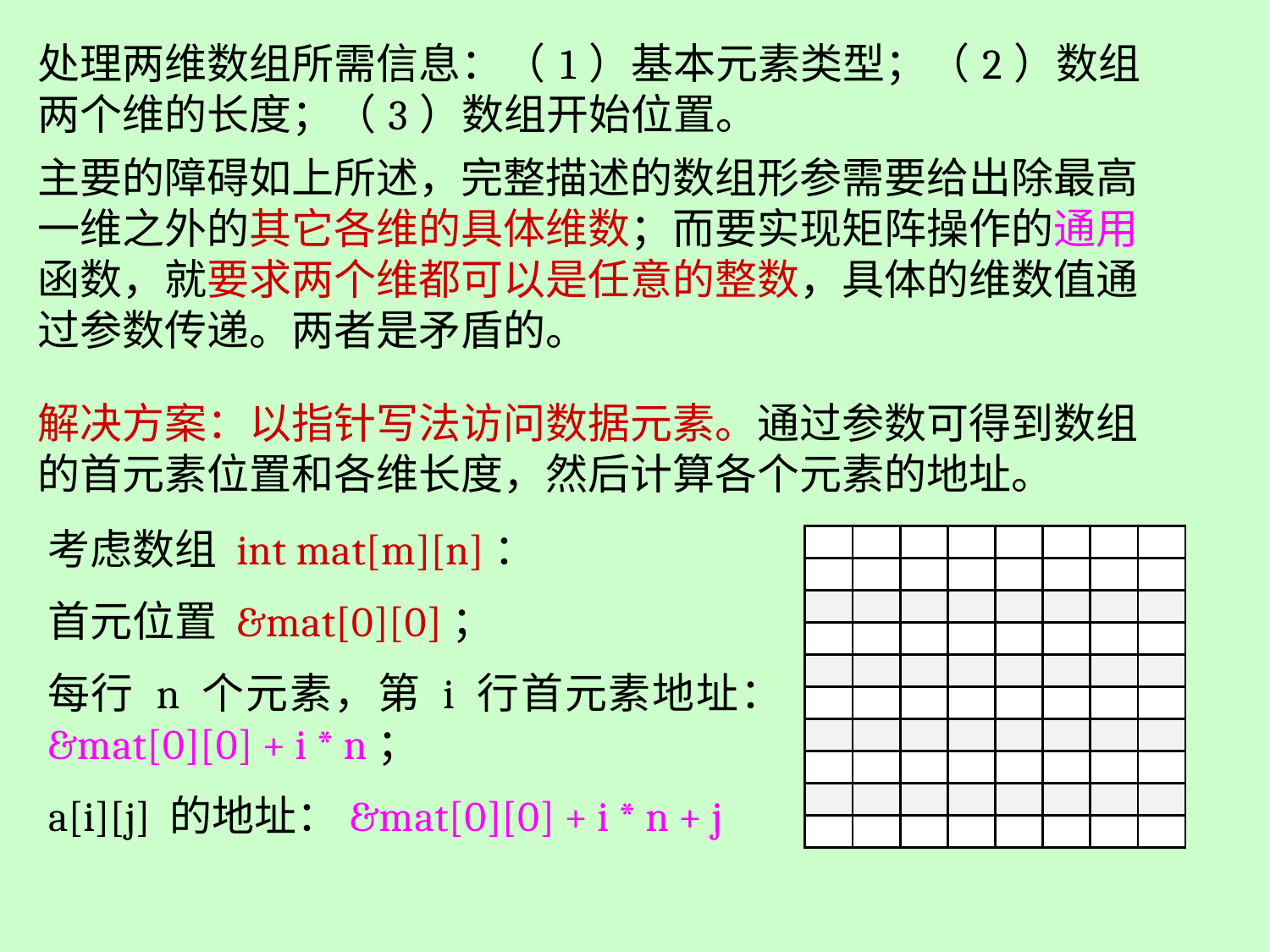

处理两维数组所需信息：（1）基本元素类型；（2）数组两个维的长度；（3）数组开始位置。
主要的障碍如上所述，完整描述的数组形参需要给出除最高一维之外的其它各维的具体维数；而要实现矩阵操作的通用函数，就要求两个维都可以是任意的整数，具体的维数值通过参数传递。两者是矛盾的。
解决方案：以指针写法访问数据元素。通过参数可得到数组的首元素位置和各维长度，然后计算各个元素的地址。
考虑数组 int mat[m][n]：
首元位置 &mat[0][0]；
每行 n 个元素，第 i 行首元素地址：&mat[0][0] + i * n；
a[i][j] 的地址：&mat[0][0] + i * n + j
|  |  |  |  |  |  |  |  |
| --- | --- | --- | --- | --- | --- | --- | --- |
|  |  |  |  |  |  |  |  |
|  |  |  |  |  |  |  |  |
|  |  |  |  |  |  |  |  |
|  |  |  |  |  |  |  |  |
|  |  |  |  |  |  |  |  |
|  |  |  |  |  |  |  |  |
|  |  |  |  |  |  |  |  |
|  |  |  |  |  |  |  |  |
|  |  |  |  |  |  |  |  |
61